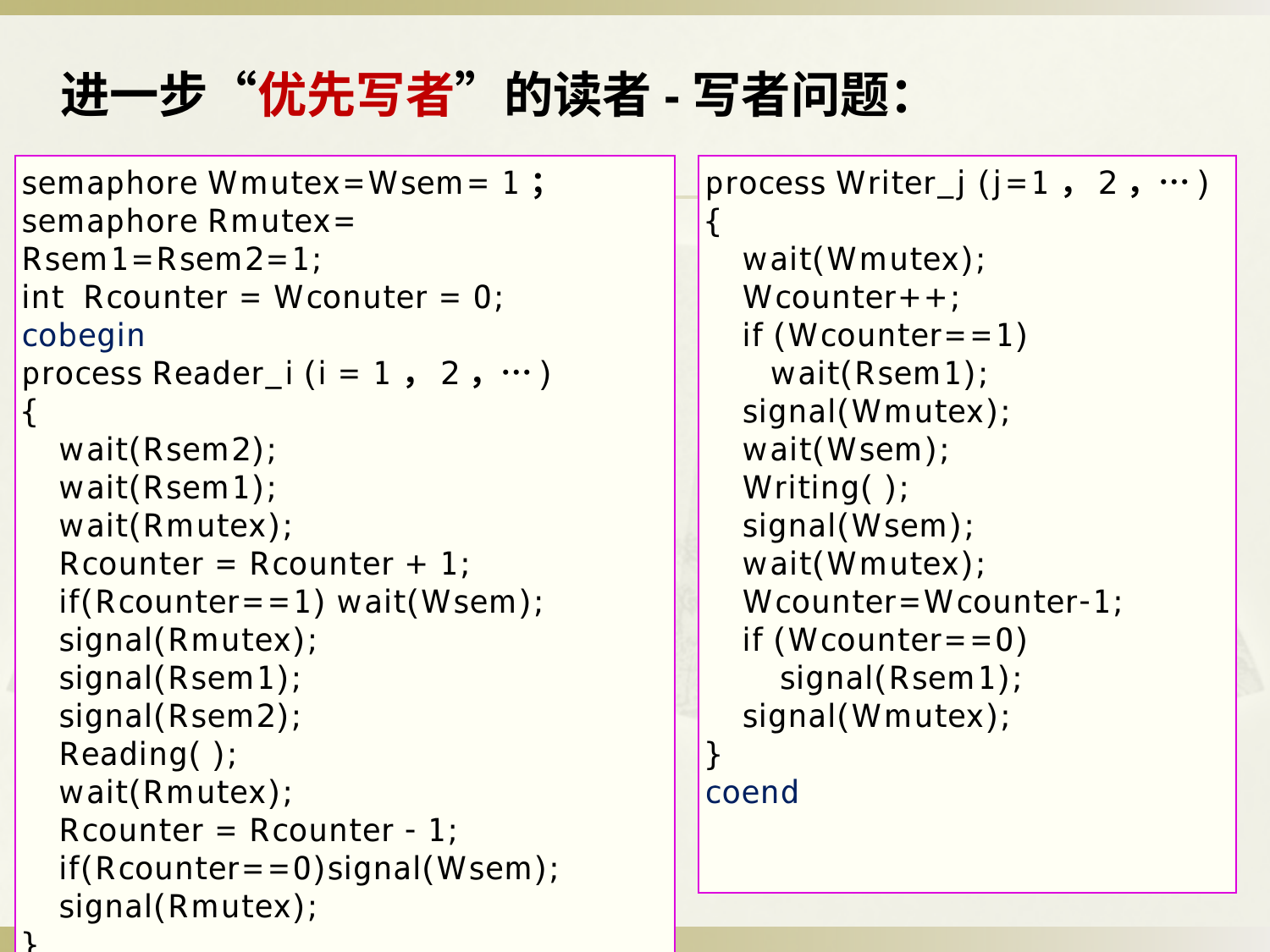

进一步“优先写者”的读者-写者问题：
semaphore Wmutex=Wsem= 1；
semaphore Rmutex= Rsem1=Rsem2=1;
int  Rcounter = Wconuter = 0;
cobegin
process Reader_i (i = 1，2，…)
{
    wait(Rsem2);
    wait(Rsem1);
    wait(Rmutex);
    Rcounter = Rcounter + 1;
    if(Rcounter==1) wait(Wsem);
    signal(Rmutex);
    signal(Rsem1);
    signal(Rsem2);
    Reading( );
    wait(Rmutex);
    Rcounter = Rcounter - 1;
    if(Rcounter==0)signal(Wsem);
    signal(Rmutex);
}
process Writer_j (j=1，2，…)
{
    wait(Wmutex);
    Wcounter++;
    if (Wcounter==1)
       wait(Rsem1);
    signal(Wmutex);
    wait(Wsem);
    Writing( );
    signal(Wsem);
    wait(Wmutex);
    Wcounter=Wcounter-1;
    if (Wcounter==0)
        signal(Rsem1);
    signal(Wmutex);
}
coend

78